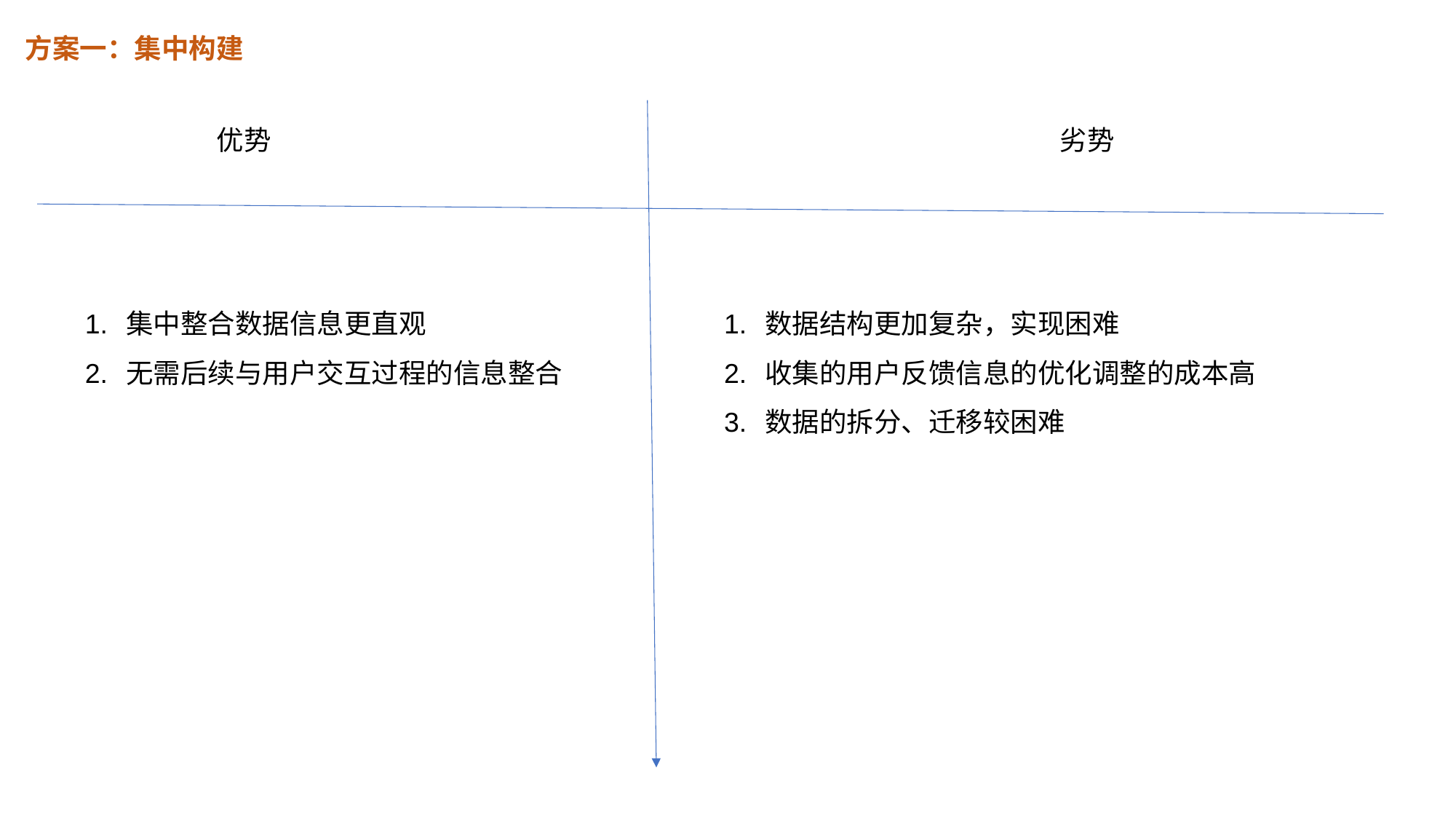

方案一：集中构建
优势
劣势
数据结构更加复杂，实现困难
收集的用户反馈信息的优化调整的成本高
数据的拆分、迁移较困难
集中整合数据信息更直观
无需后续与用户交互过程的信息整合